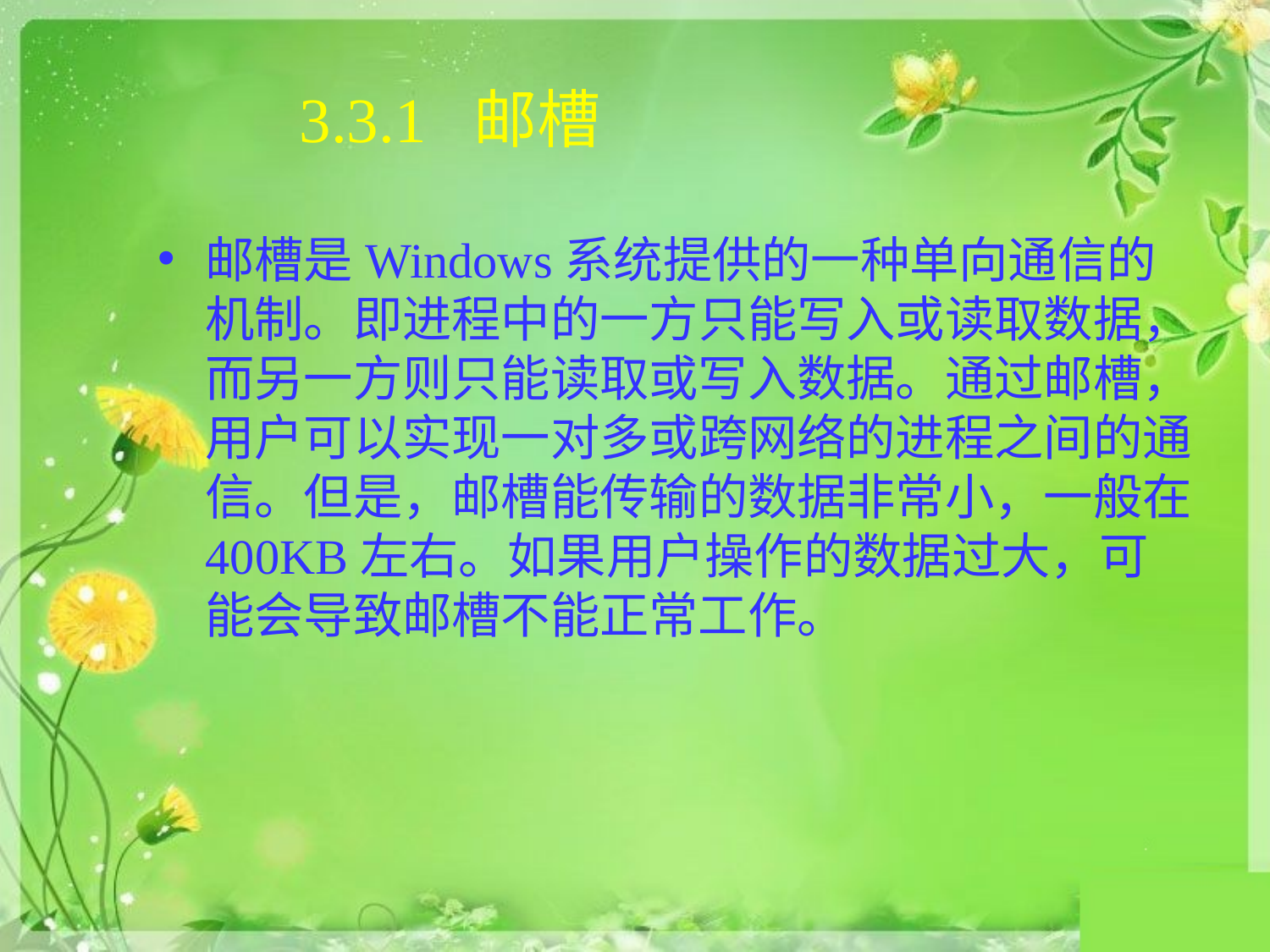

# 3.3.1  邮槽
邮槽是Windows系统提供的一种单向通信的机制。即进程中的一方只能写入或读取数据，而另一方则只能读取或写入数据。通过邮槽，用户可以实现一对多或跨网络的进程之间的通信。但是，邮槽能传输的数据非常小，一般在400KB左右。如果用户操作的数据过大，可能会导致邮槽不能正常工作。